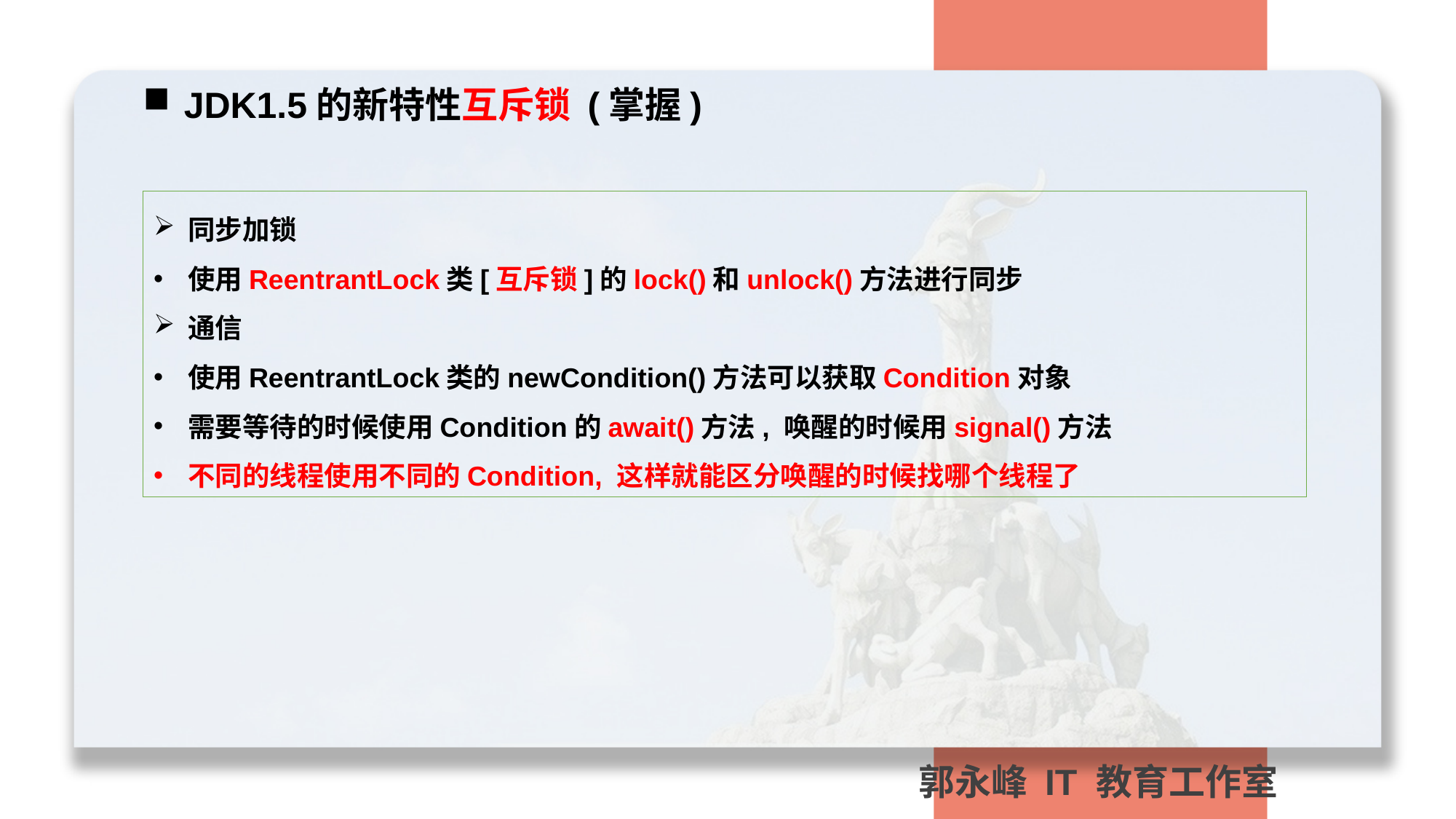

JDK1.5的新特性互斥锁 (掌握)
同步加锁
使用ReentrantLock类[互斥锁]的lock()和unlock()方法进行同步
通信
使用ReentrantLock类的newCondition()方法可以获取Condition对象
需要等待的时候使用Condition的await()方法, 唤醒的时候用signal()方法
不同的线程使用不同的Condition, 这样就能区分唤醒的时候找哪个线程了